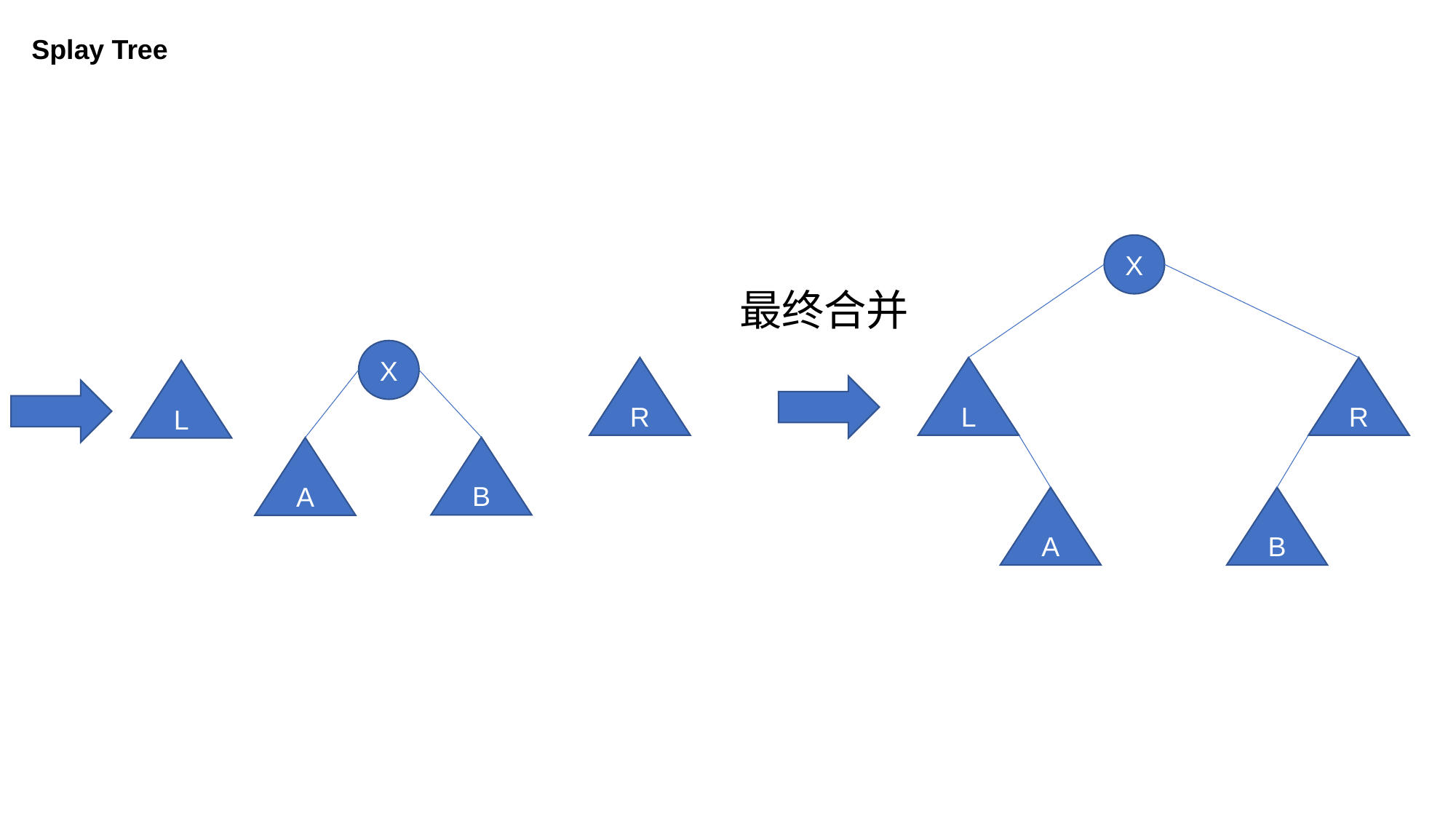

Splay Tree
X
最终合并
X
R
L
R
L

B
A
A
B